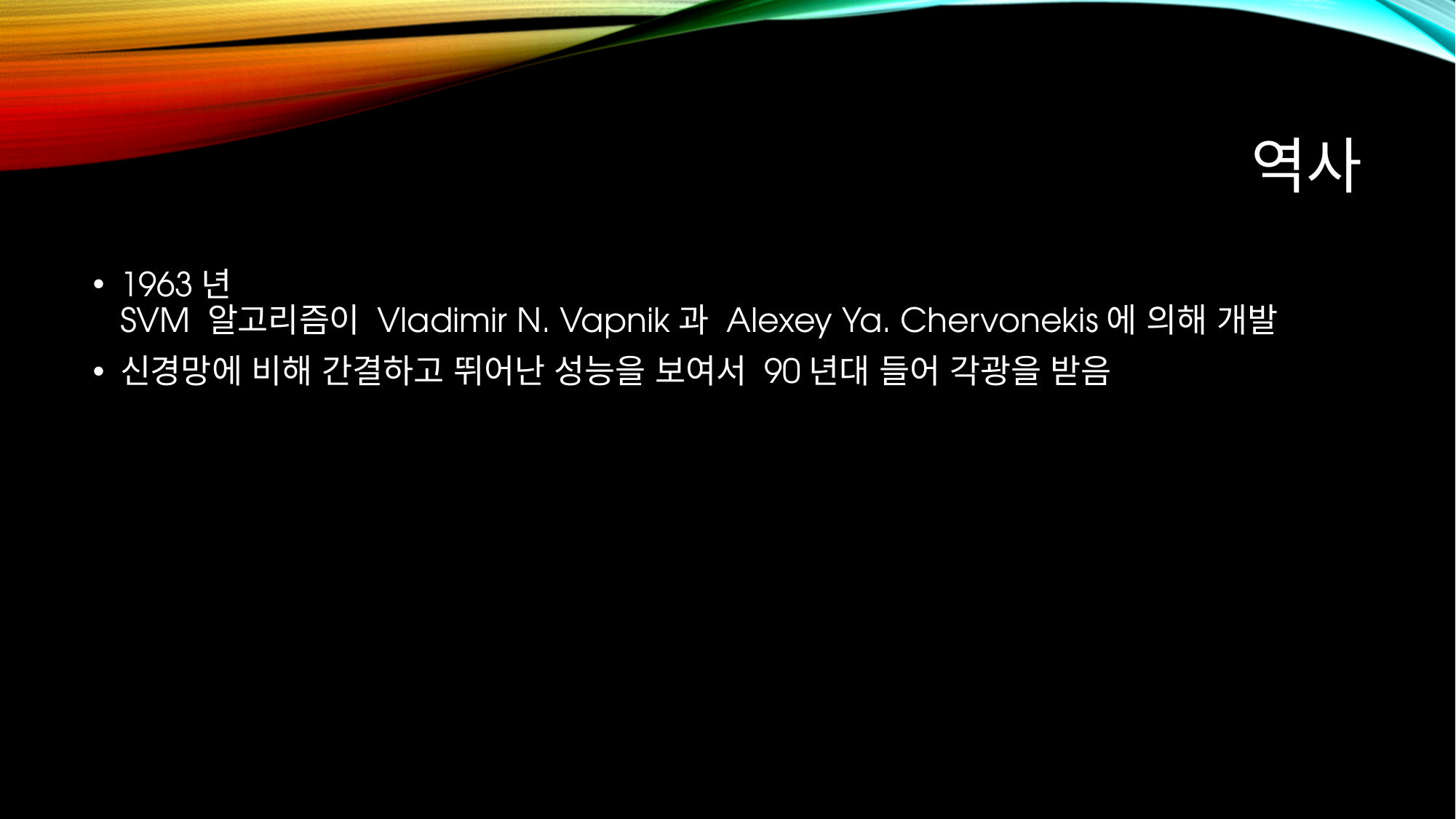

# 역사
1963년
SVM 알고리즘이 Vladimir N. Vapnik과 Alexey Ya. Chervonekis에 의해 개발
신경망에 비해 간결하고 뛰어난 성능을 보여서 90년대 들어 각광을 받음